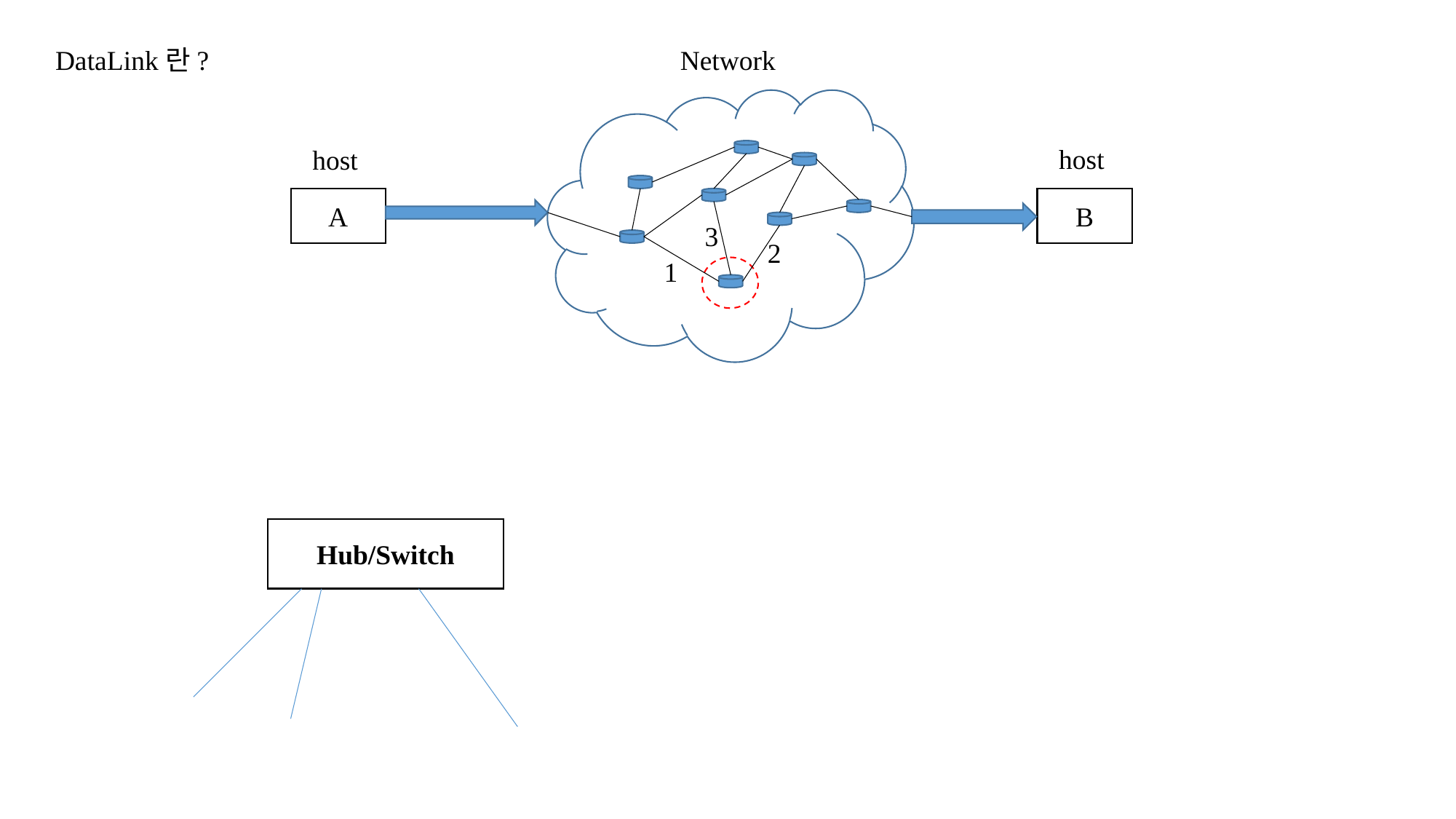

DataLink란?
Network

A

B

host
host

3
2
1
Hub/Switch